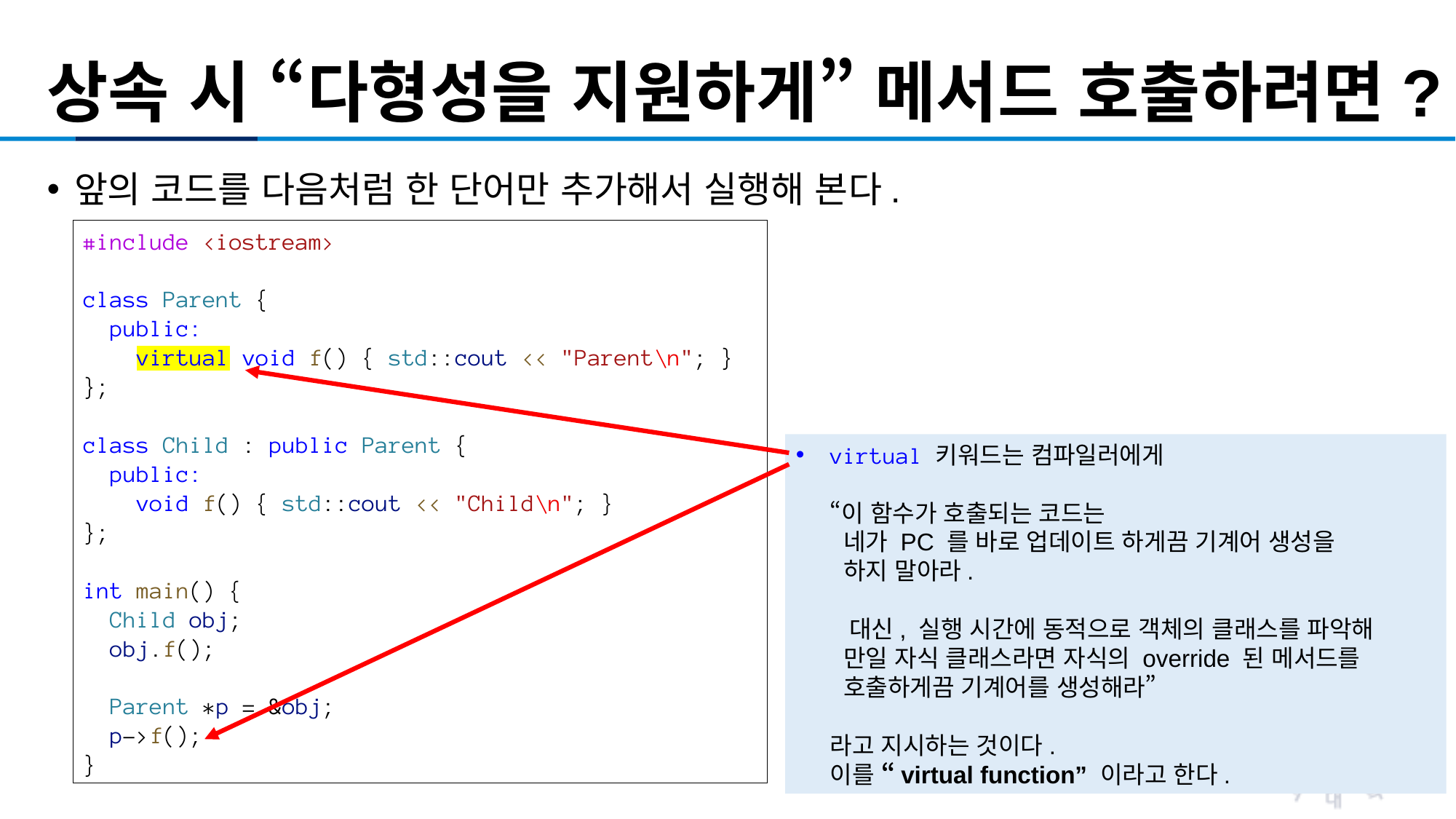

# 상속 시 “다형성을 지원하게” 메서드 호출하려면?
앞의 코드를 다음처럼 한 단어만 추가해서 실행해 본다.
#include <iostream>
class Parent {
  public:
    virtual void f() { std::cout << "Parent\n"; }
};
class Child : public Parent {
  public:
    void f() { std::cout << "Child\n"; }
};
int main() {
  Child obj;
  obj.f();
  Parent *p = &obj;
  p->f();
}
virtual 키워드는 컴파일러에게
“이 함수가 호출되는 코드는
  네가 PC 를 바로 업데이트 하게끔 기계어 생성을
  하지 말아라.
  대신, 실행 시간에 동적으로 객체의 클래스를 파악해
  만일 자식 클래스라면 자식의 override 된 메서드를
  호출하게끔 기계어를 생성해라”
라고 지시하는 것이다.
이를 “virtual function” 이라고 한다.